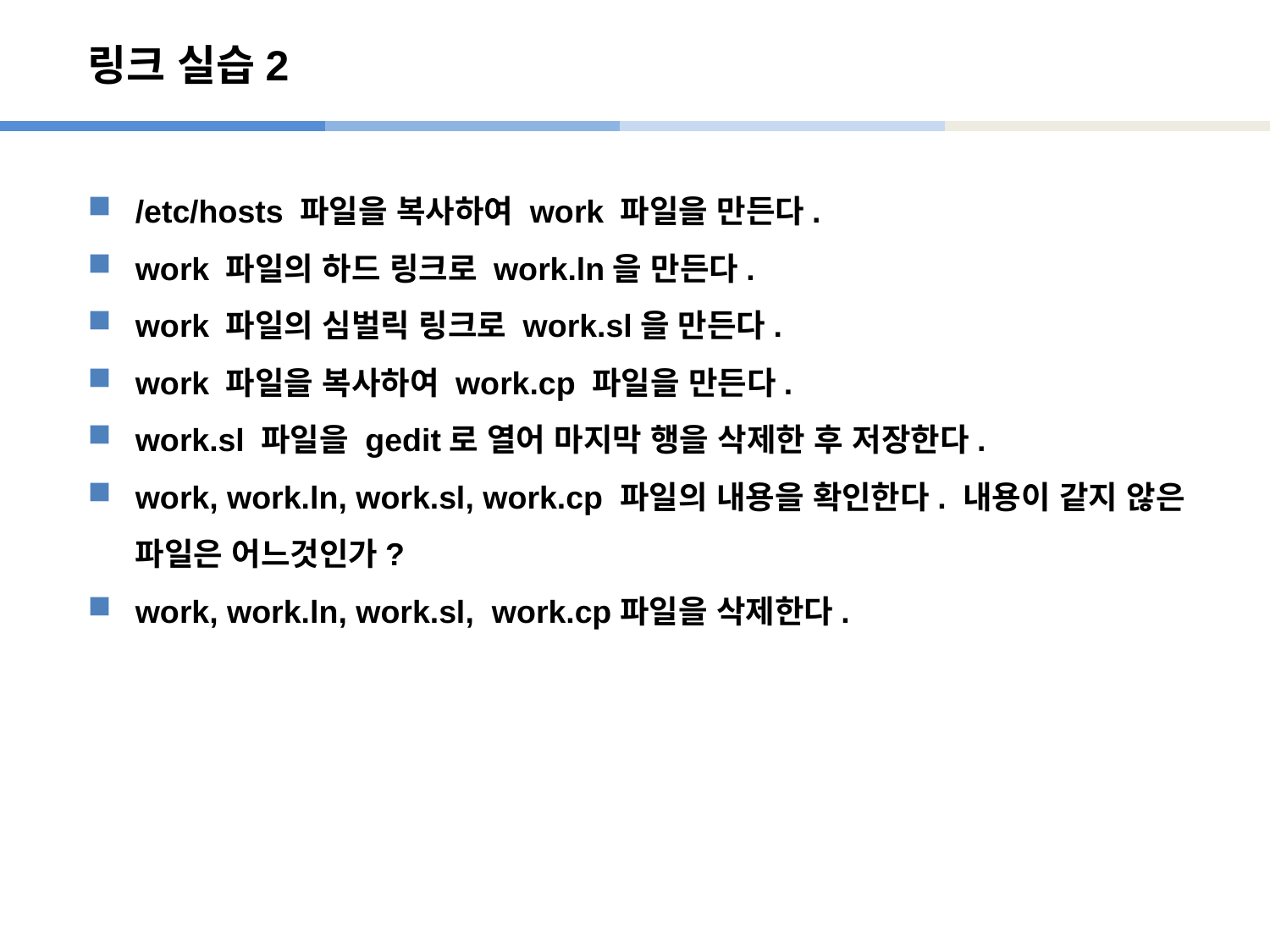

# 링크 실습2
/etc/hosts 파일을 복사하여 work 파일을 만든다.
work 파일의 하드 링크로 work.ln을 만든다.
work 파일의 심벌릭 링크로 work.sl을 만든다.
work 파일을 복사하여 work.cp 파일을 만든다.
work.sl 파일을 gedit로 열어 마지막 행을 삭제한 후 저장한다.
work, work.ln, work.sl, work.cp 파일의 내용을 확인한다. 내용이 같지 않은 파일은 어느것인가?
work, work.ln, work.sl,  work.cp파일을 삭제한다.